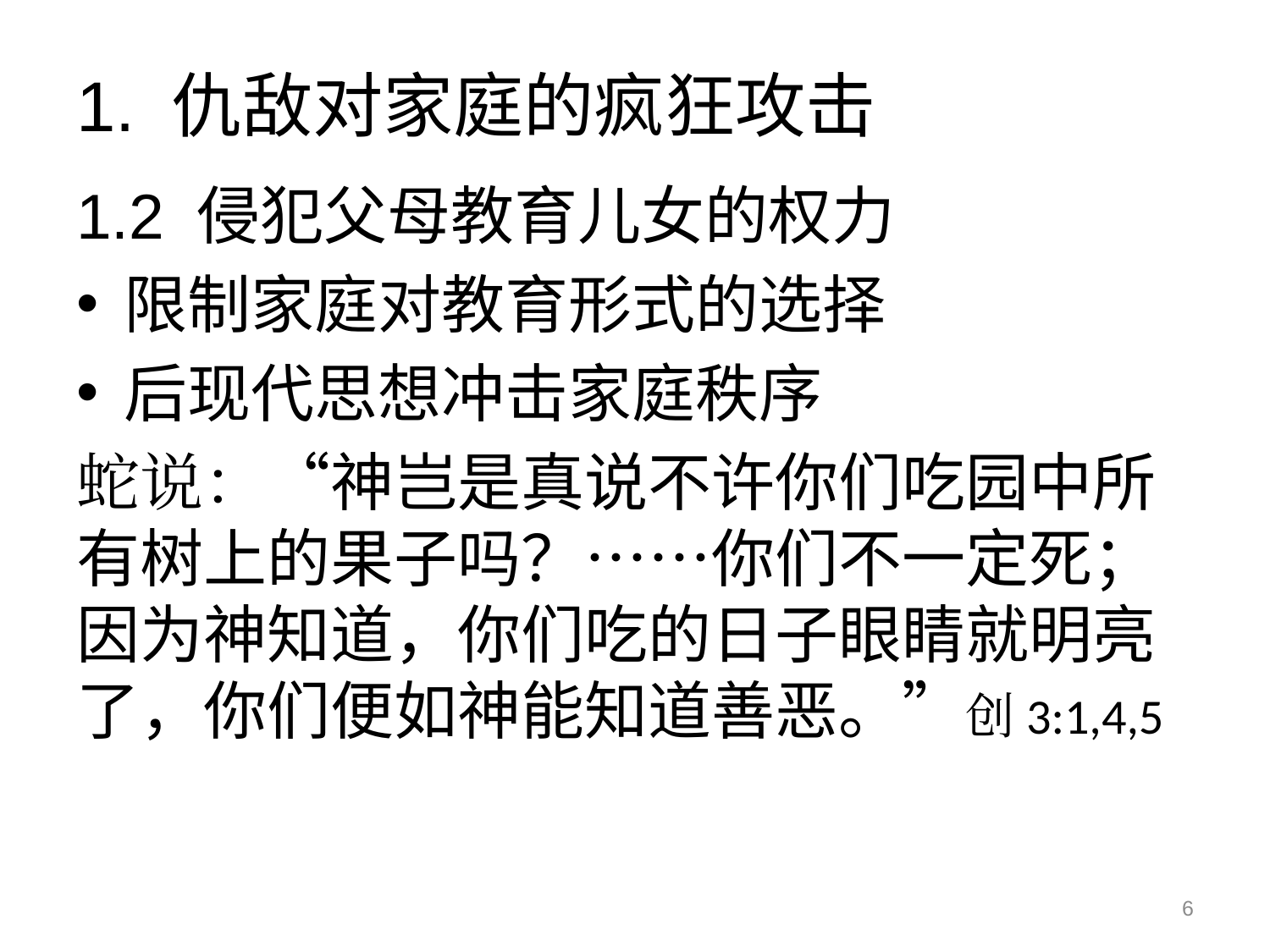

# 1. 仇敌对家庭的疯狂攻击
1.2 侵犯父母教育儿女的权力
限制家庭对教育形式的选择
后现代思想冲击家庭秩序
蛇说：“神岂是真说不许你们吃园中所有树上的果子吗？……你们不一定死；因为神知道，你们吃的日子眼睛就明亮了，你们便如神能知道善恶。”创3:1,4,5
6